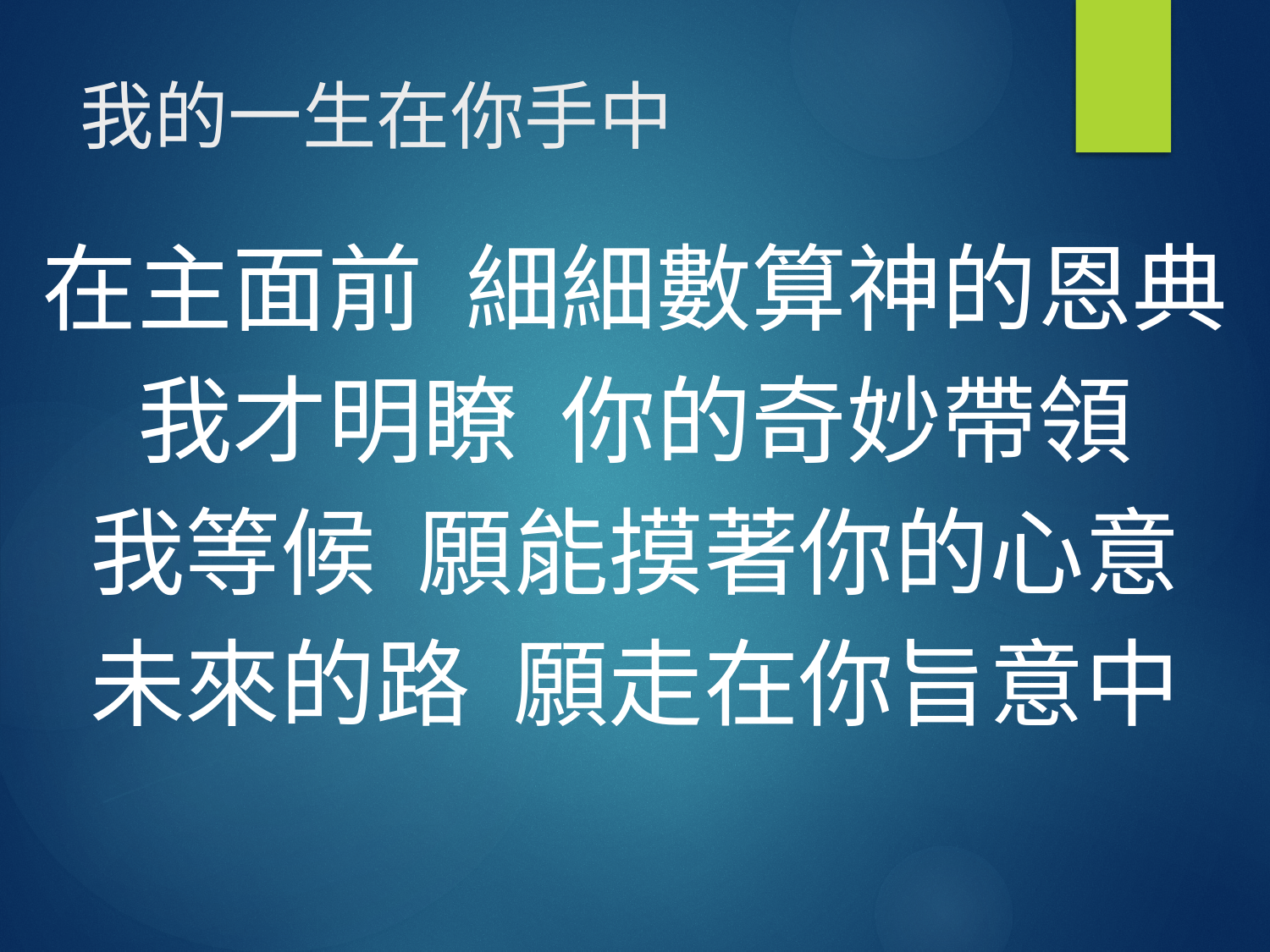

# 我的一生在你手中
在主面前  細細數算神的恩典
我才明瞭  你的奇妙帶領
我等候  願能摸著你的心意
未來的路  願走在你旨意中